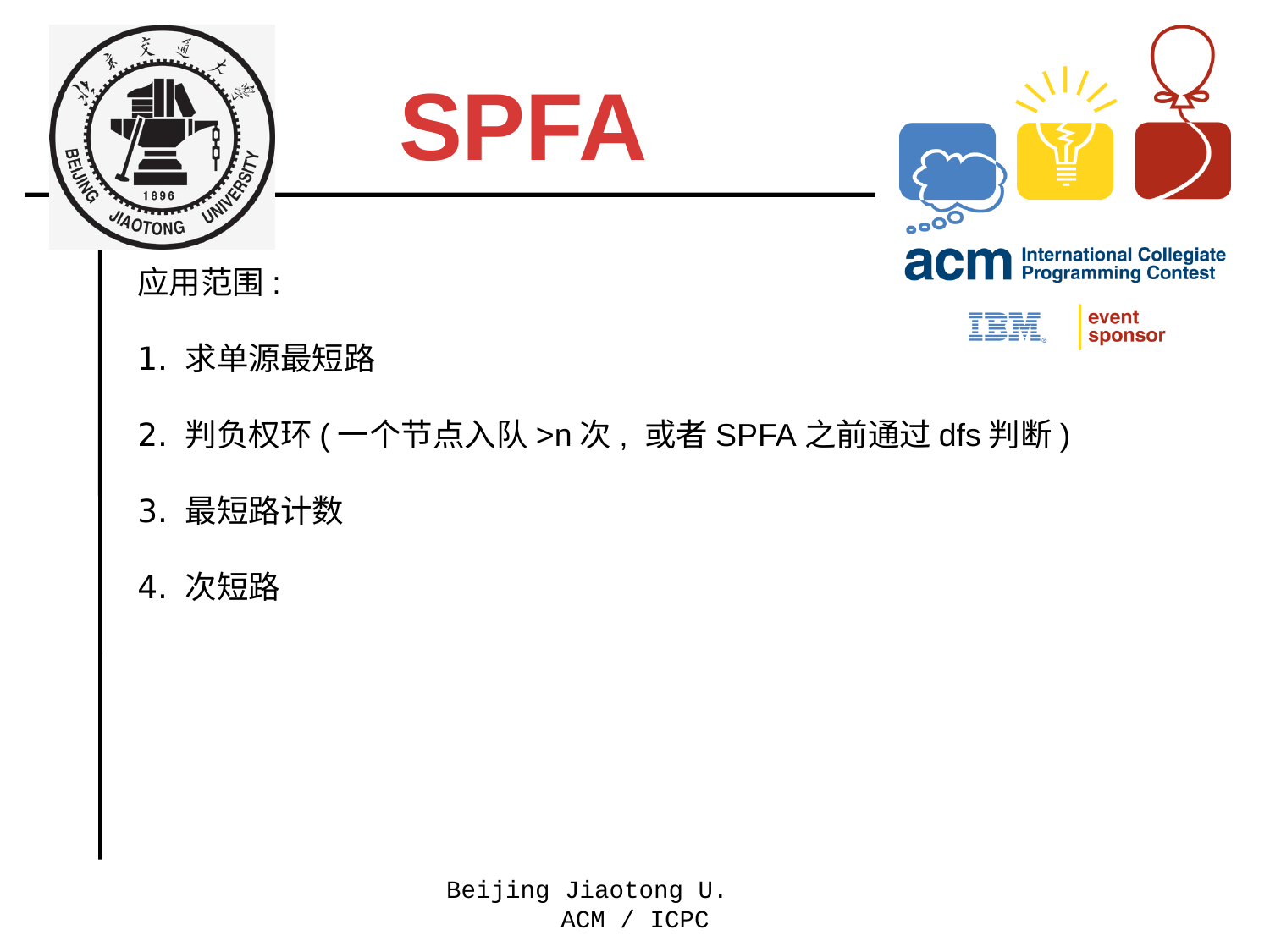

SPFA
应用范围:

求单源最短路

判负权环(一个节点入队>n次, 或者SPFA之前通过dfs判断)

最短路计数

次短路